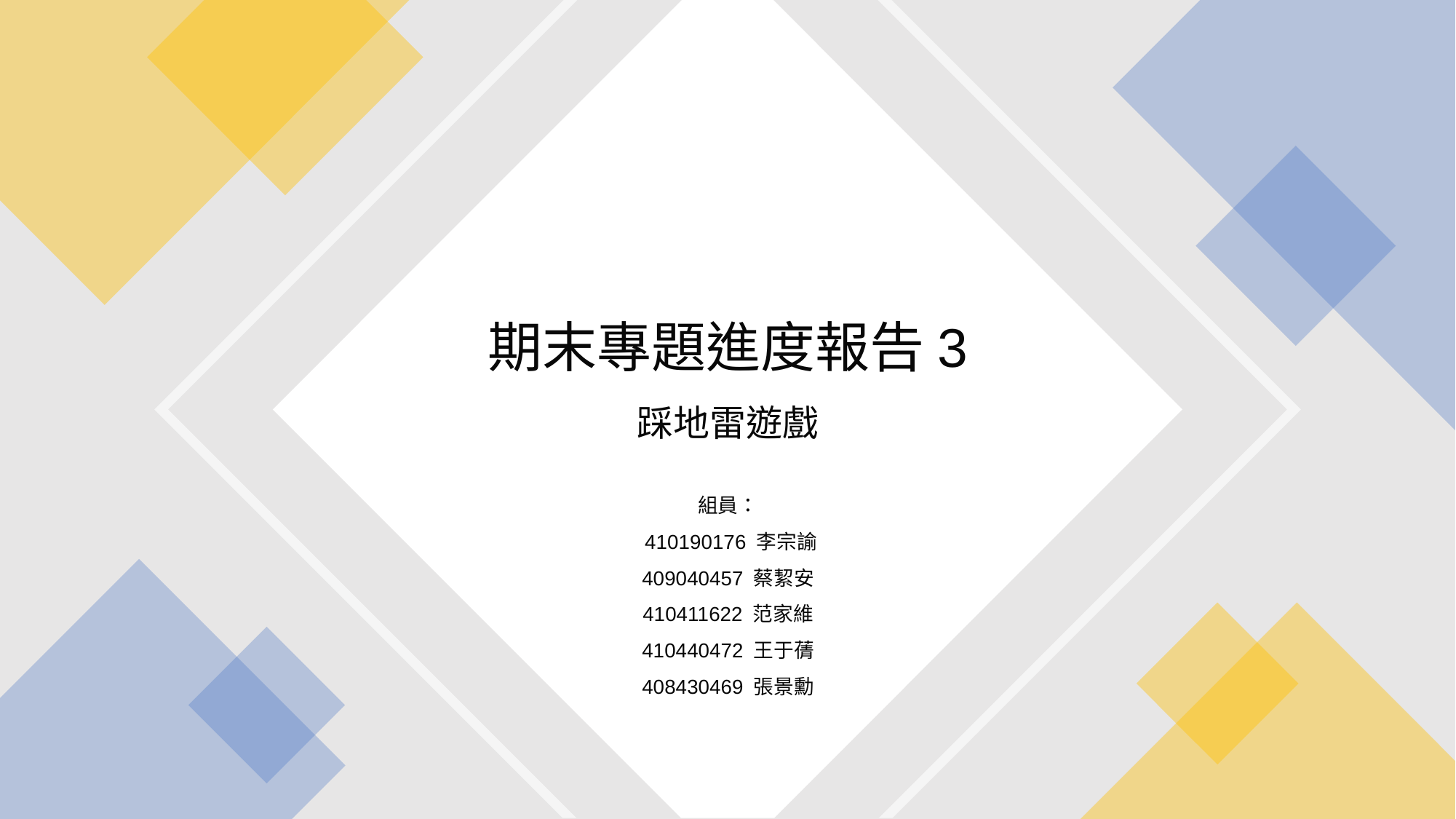

# 期末專題進度報告3 踩地雷遊戲
組員：
 410190176 李宗諭
409040457 蔡絜安
410411622 范家維
410440472 王于蒨
408430469 張景勳